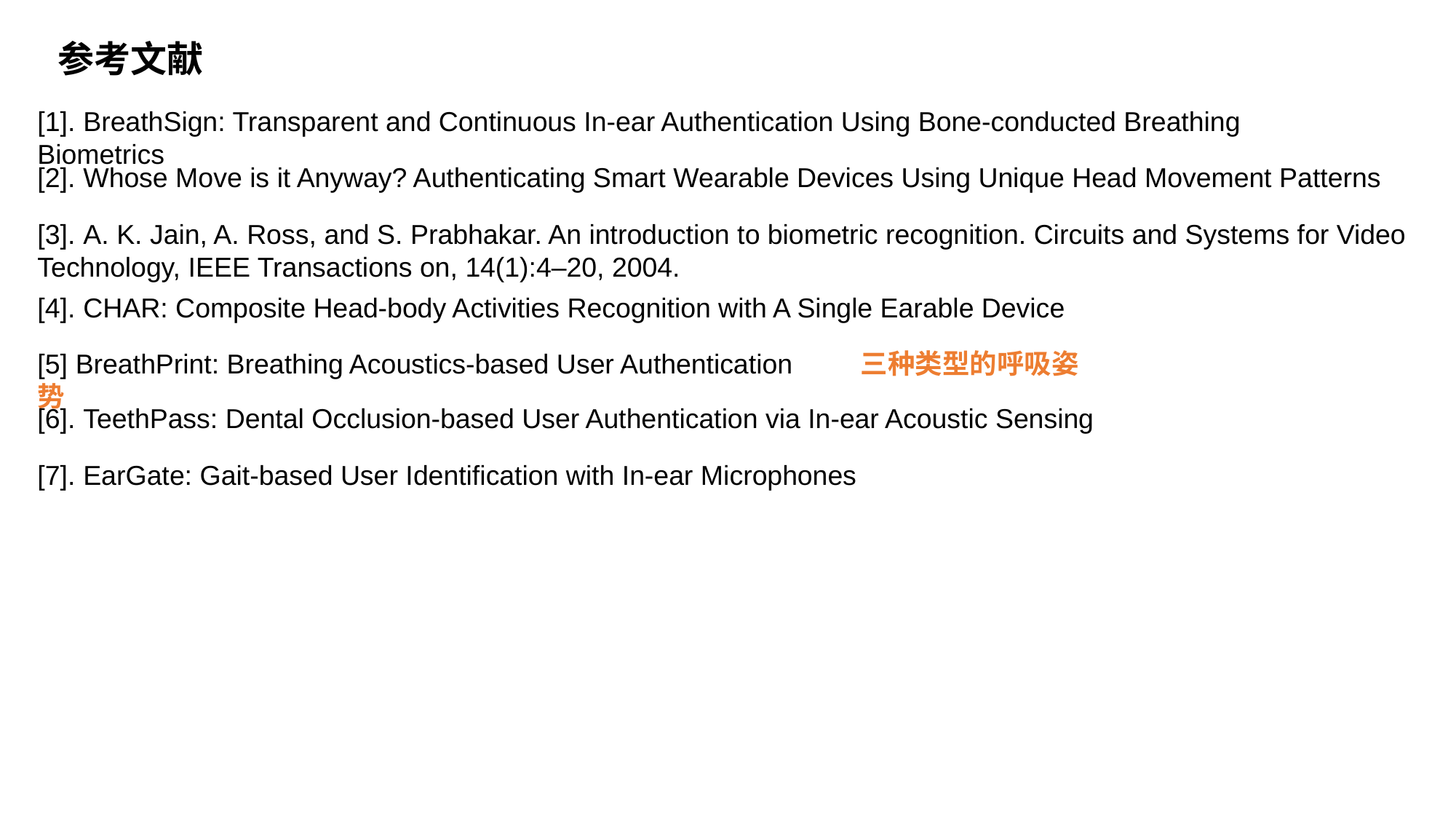

参考文献
[1]. BreathSign: Transparent and Continuous In-ear Authentication Using Bone-conducted Breathing Biometrics
[2]. Whose Move is it Anyway? Authenticating Smart Wearable Devices Using Unique Head Movement Patterns
[3]. A. K. Jain, A. Ross, and S. Prabhakar. An introduction to biometric recognition. Circuits and Systems for Video Technology, IEEE Transactions on, 14(1):4–20, 2004.
[4]. CHAR: Composite Head-body Activities Recognition with A Single Earable Device
[5] BreathPrint: Breathing Acoustics-based User Authentication        三种类型的呼吸姿势
[6]. TeethPass: Dental Occlusion-based User Authentication via In-ear Acoustic Sensing
[7]. EarGate: Gait-based User Identification with In-ear Microphones